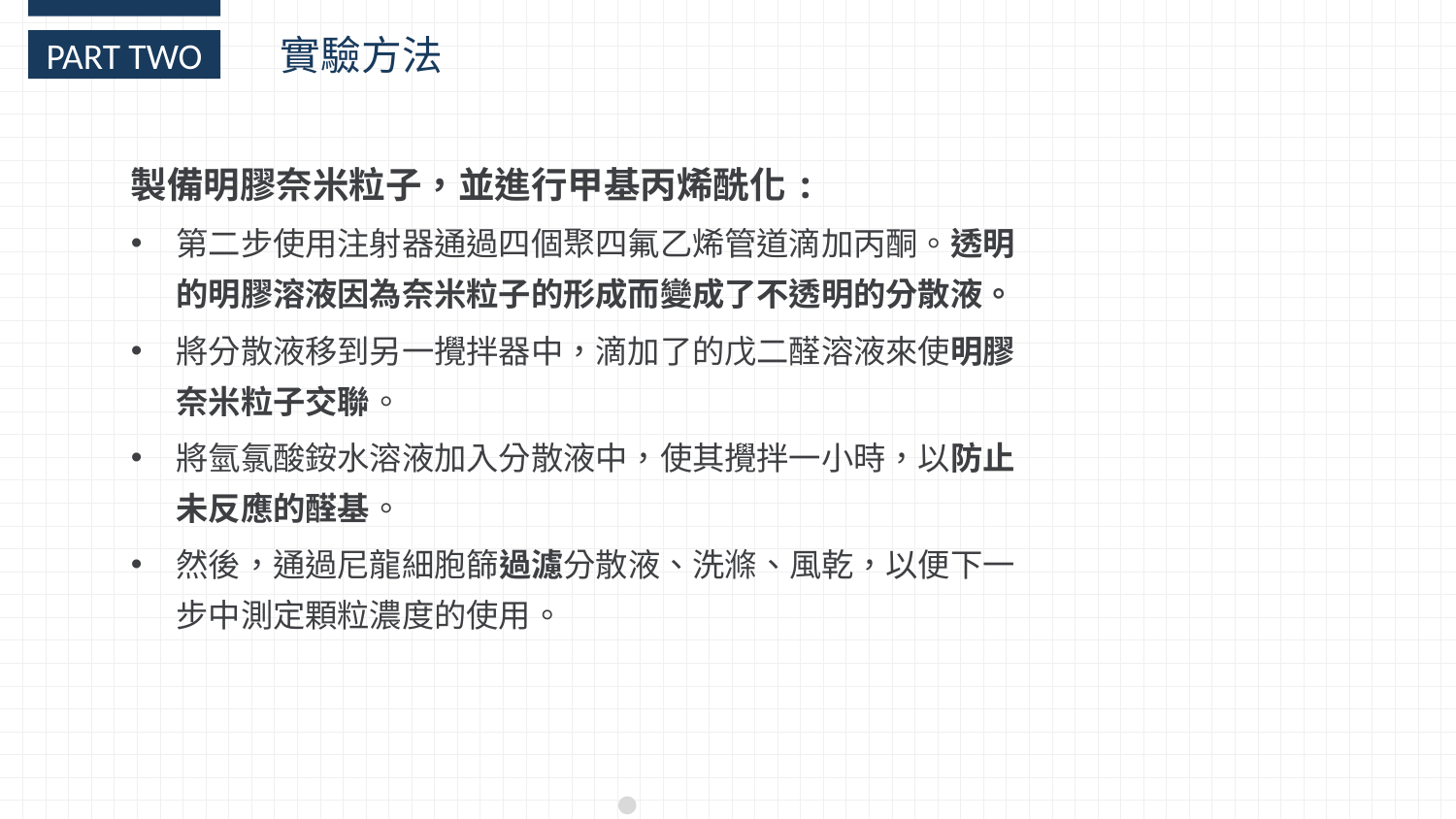

實驗方法
PART TWO
製備明膠奈米粒子，並進行甲基丙烯酰化:
第二步使用注射器通過四個聚四氟乙烯管道滴加丙酮。透明的明膠溶液因為奈米粒子的形成而變成了不透明的分散液。
將分散液移到另一攪拌器中，滴加了的戊二醛溶液來使明膠奈米粒子交聯。
將氫氯酸銨水溶液加入分散液中，使其攪拌一小時，以防止未反應的醛基。
然後，通過尼龍細胞篩過濾分散液、洗滌、風乾，以便下一步中測定顆粒濃度的使用。